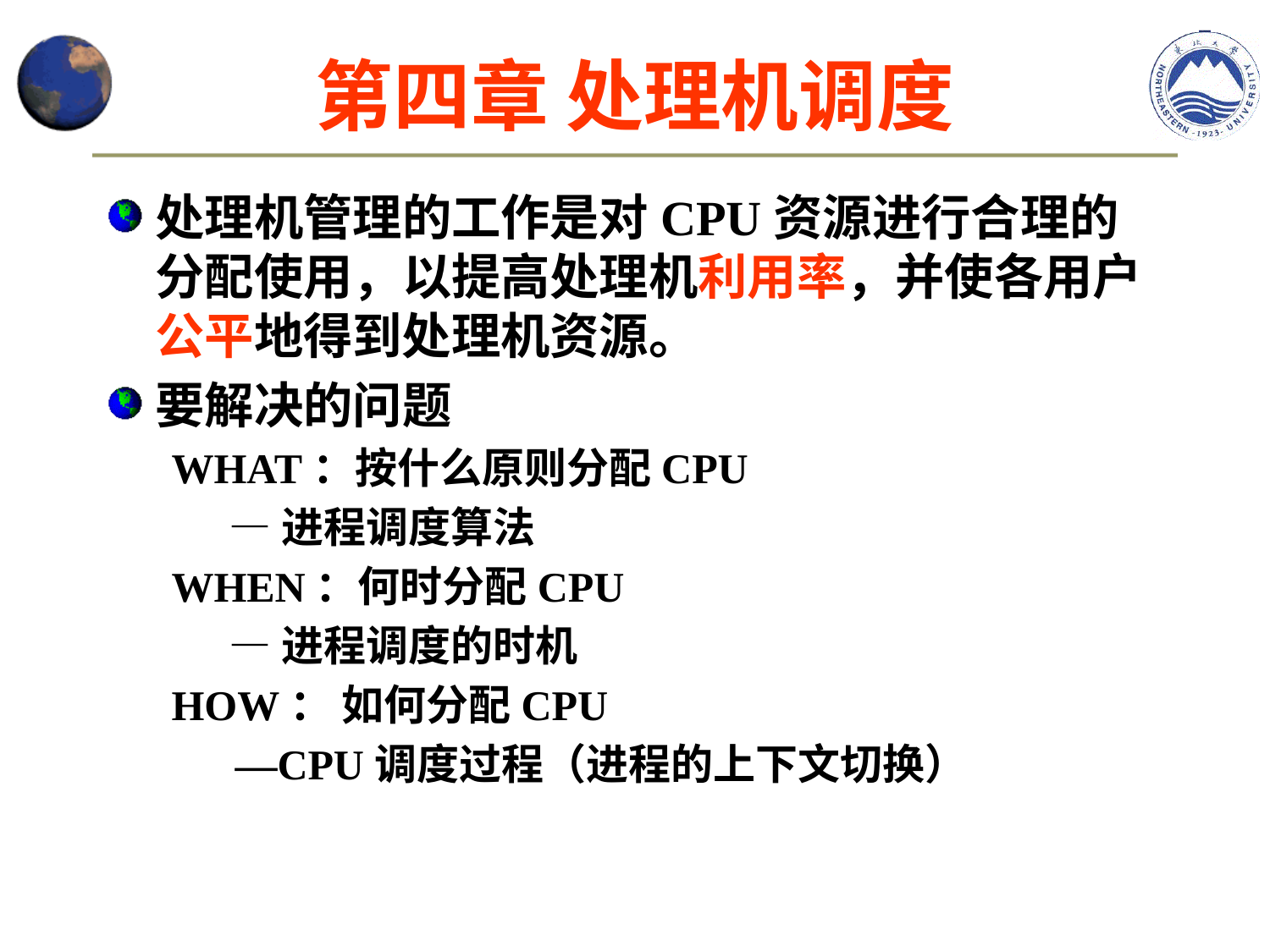

# 第四章 处理机调度
处理机管理的工作是对CPU资源进行合理的分配使用，以提高处理机利用率，并使各用户公平地得到处理机资源。
要解决的问题
WHAT：按什么原则分配CPU
      —进程调度算法
WHEN：何时分配CPU
      —进程调度的时机
HOW： 如何分配CPU
      —CPU调度过程（进程的上下文切换）